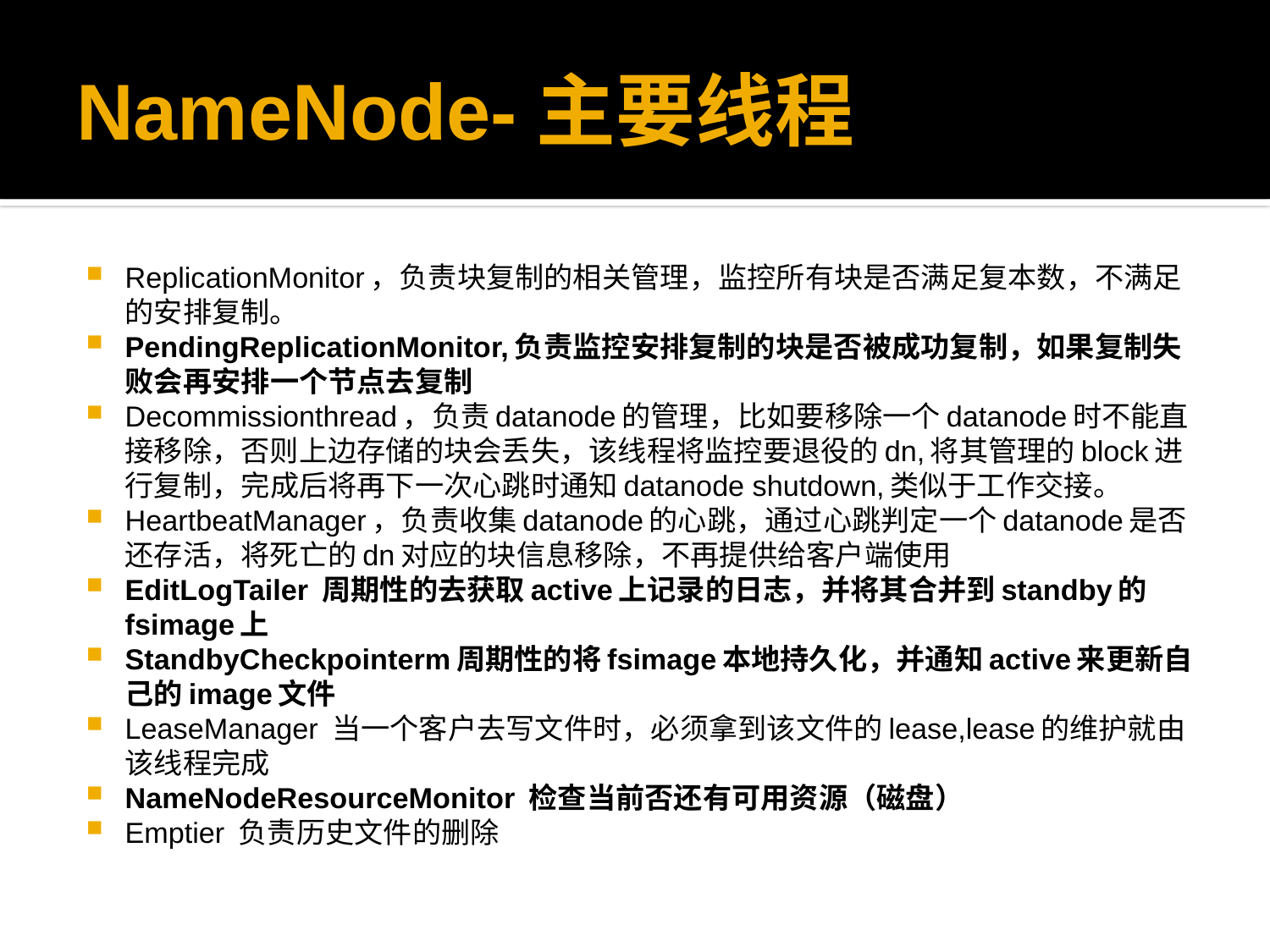

# NameNode-主要线程
ReplicationMonitor，负责块复制的相关管理，监控所有块是否满足复本数，不满足的安排复制。
PendingReplicationMonitor,负责监控安排复制的块是否被成功复制，如果复制失败会再安排一个节点去复制
Decommissionthread，负责datanode的管理，比如要移除一个datanode时不能直接移除，否则上边存储的块会丢失，该线程将监控要退役的dn,将其管理的block进行复制，完成后将再下一次心跳时通知datanode shutdown,类似于工作交接。
HeartbeatManager，负责收集datanode的心跳，通过心跳判定一个datanode是否还存活，将死亡的dn对应的块信息移除，不再提供给客户端使用
EditLogTailer 周期性的去获取active上记录的日志，并将其合并到standby的fsimage上
StandbyCheckpointerm周期性的将fsimage本地持久化，并通知active来更新自己的image文件
LeaseManager 当一个客户去写文件时，必须拿到该文件的lease,lease的维护就由该线程完成
NameNodeResourceMonitor 检查当前否还有可用资源（磁盘）
Emptier 负责历史文件的删除